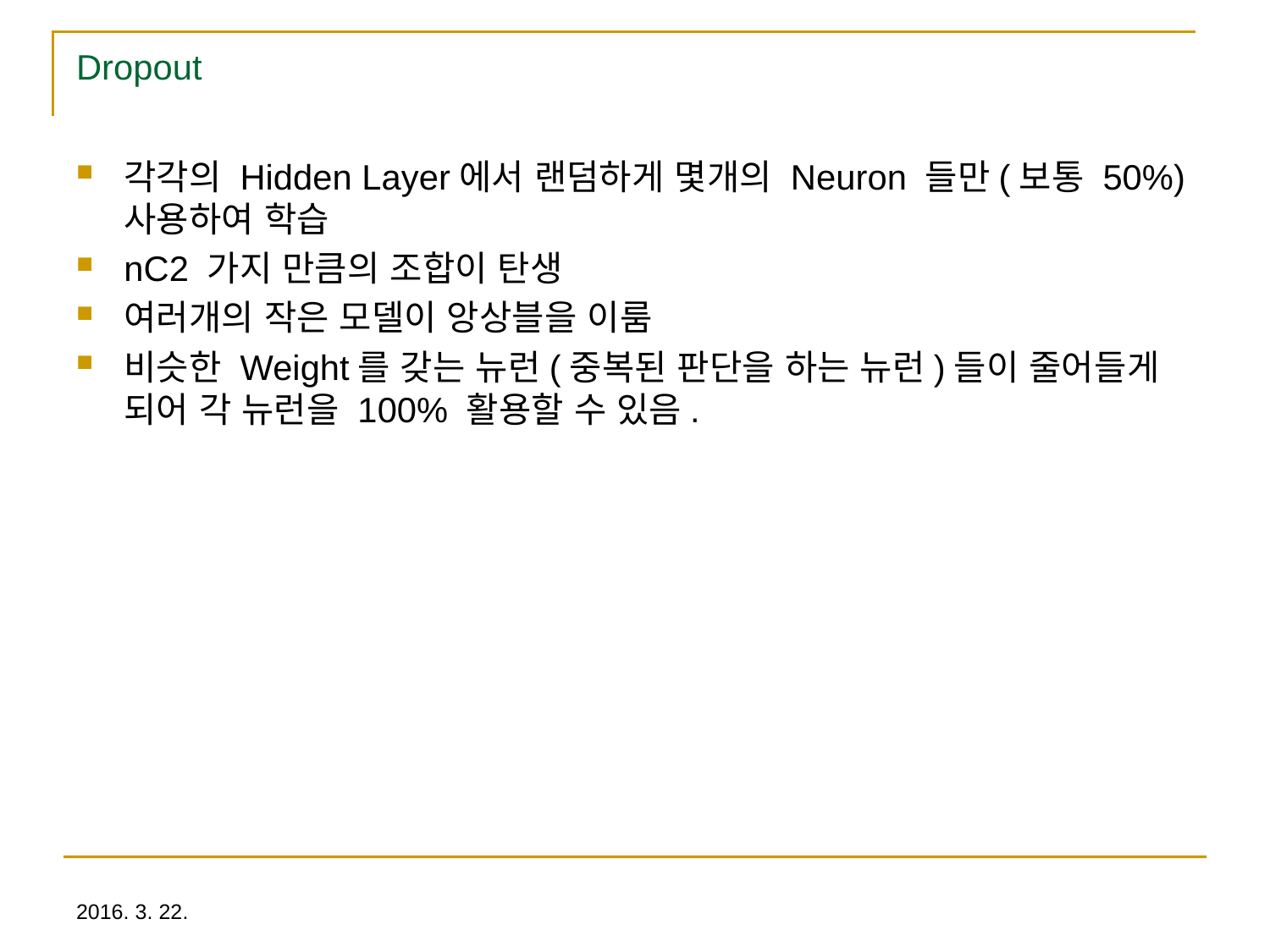

# Dropout
각각의 Hidden Layer에서 랜덤하게 몇개의 Neuron 들만(보통 50%) 사용하여 학습
nC2 가지 만큼의 조합이 탄생
여러개의 작은 모델이 앙상블을 이룸
비슷한 Weight를 갖는 뉴런(중복된 판단을 하는 뉴런)들이 줄어들게 되어 각 뉴런을 100% 활용할 수 있음.
2016. 3. 22.